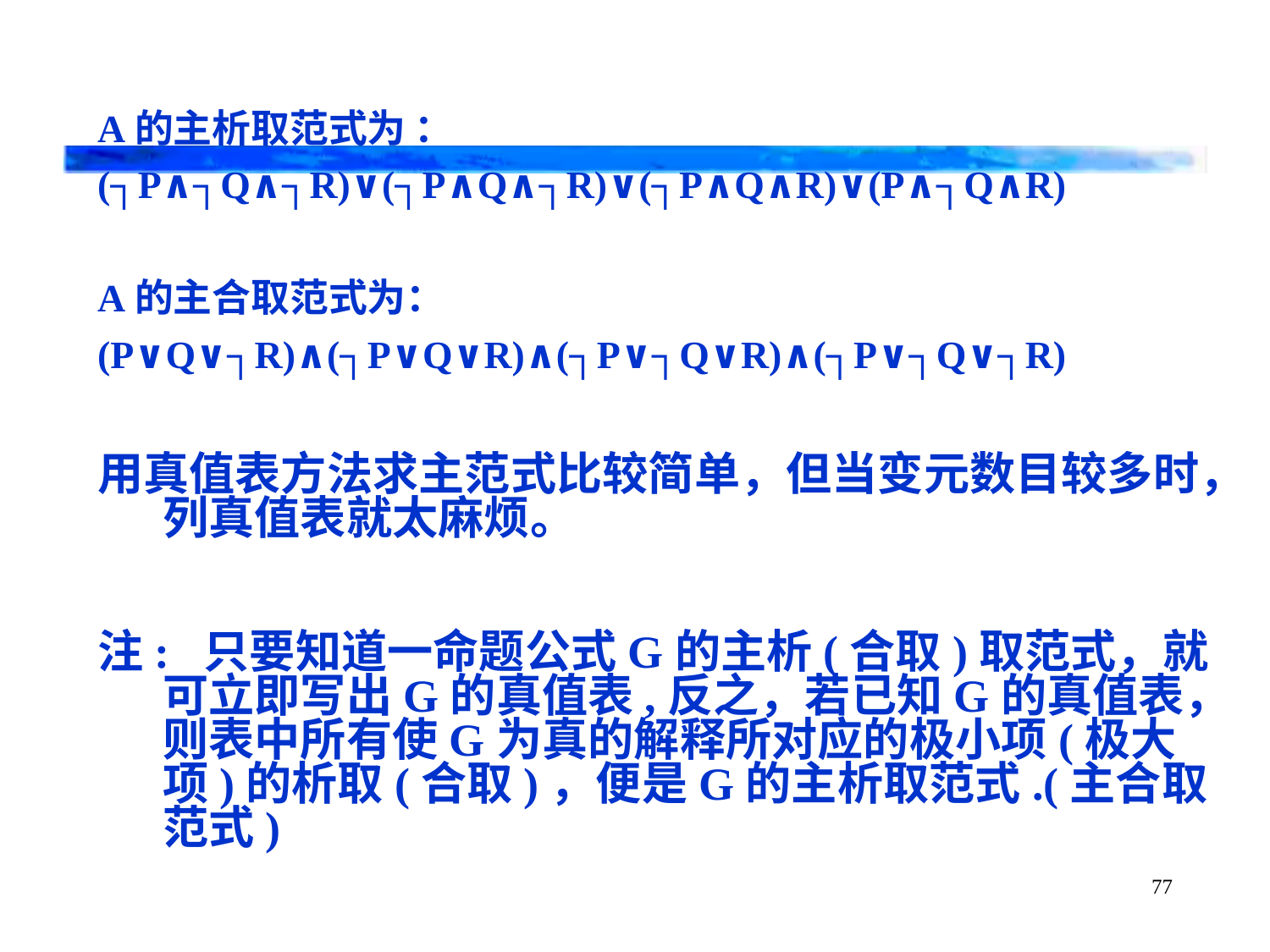

A的主析取范式为 ：
(┐P∧┐Q∧┐R)∨(┐P∧Q∧┐R)∨(┐P∧Q∧R)∨(P∧┐Q∧R)

A的主合取范式为：
(P∨Q∨┐R)∧(┐P∨Q∨R)∧(┐P∨┐Q∨R)∧(┐P∨┐Q∨┐R)

用真值表方法求主范式比较简单，但当变元数目较多时，列真值表就太麻烦。

注:  只要知道一命题公式G的主析(合取)取范式，就可立即写出G的真值表,反之，若已知G的真值表，则表中所有使G为真的解释所对应的极小项(极大项)的析取(合取)，便是G的主析取范式.(主合取范式)

77